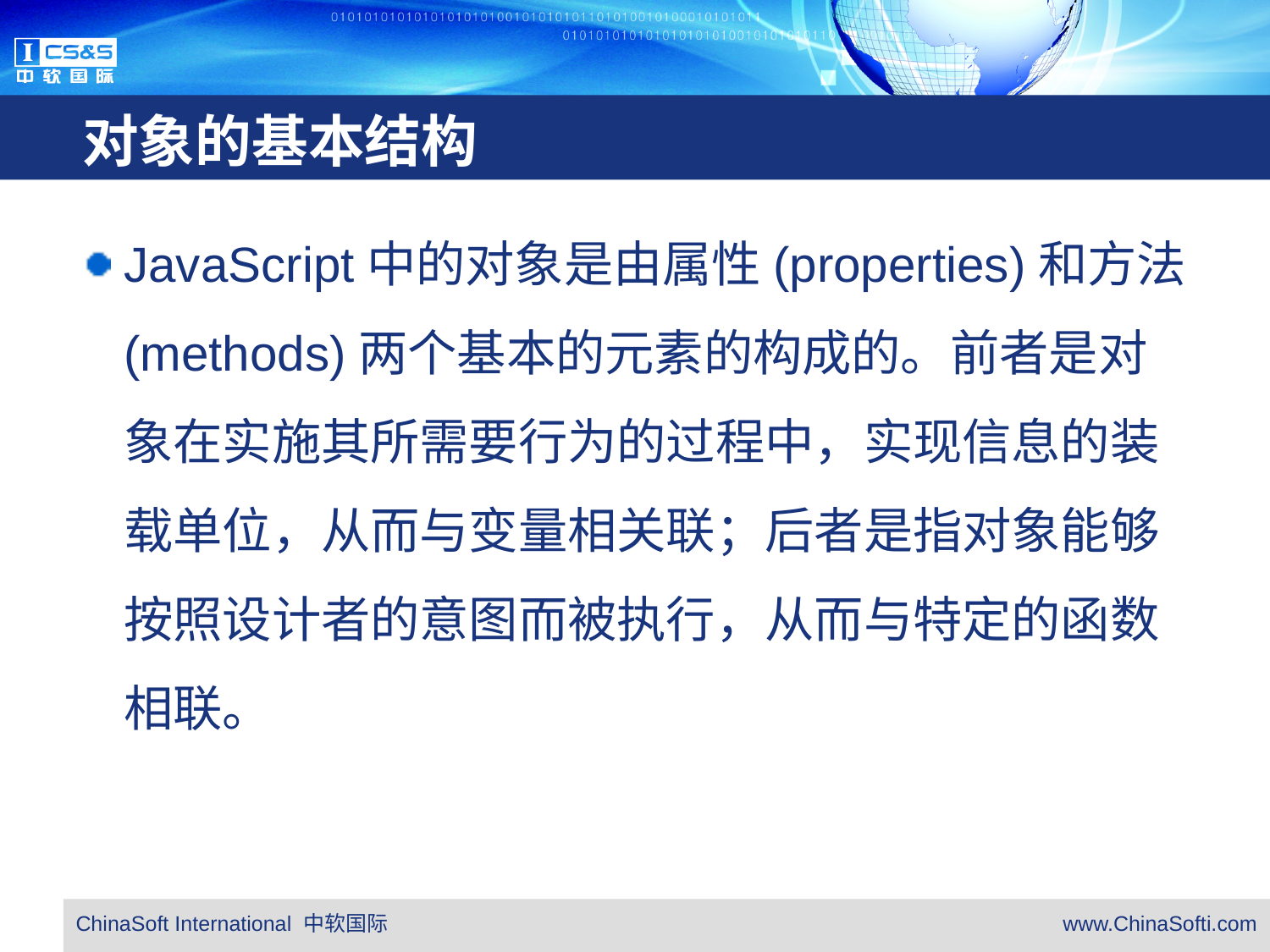

# 对象的基本结构
JavaScript中的对象是由属性(properties)和方法(methods)两个基本的元素的构成的。前者是对象在实施其所需要行为的过程中，实现信息的装载单位，从而与变量相关联；后者是指对象能够按照设计者的意图而被执行，从而与特定的函数相联。